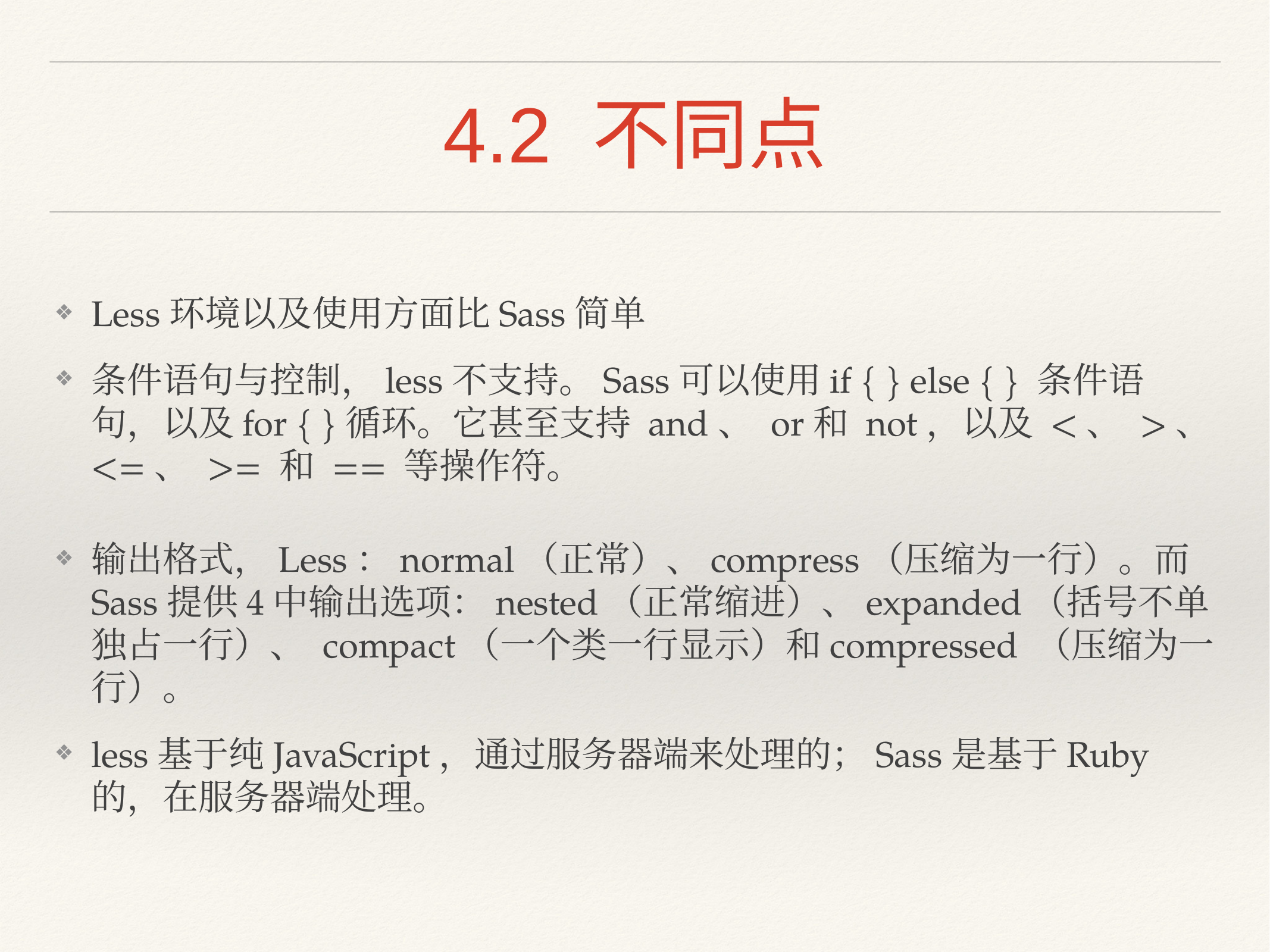

34
# 4.2 不同点
Less环境以及使用方面比Sass简单
条件语句与控制，less不支持。Sass可以使用if { } else { } 条件语句，以及for { }循环。它甚至支持 and、 or和 not，以及 <、 >、 <=、 >= 和 == 等操作符。

输出格式，Less：normal（正常）、compress（压缩为一行）。而Sass提供4中输出选项：nested（正常缩进）、expanded（括号不单独占一行）、 compact（一个类一行显示）和compressed （压缩为一行）。
less基于纯JavaScript，通过服务器端来处理的；Sass是基于Ruby的，在服务器端处理。